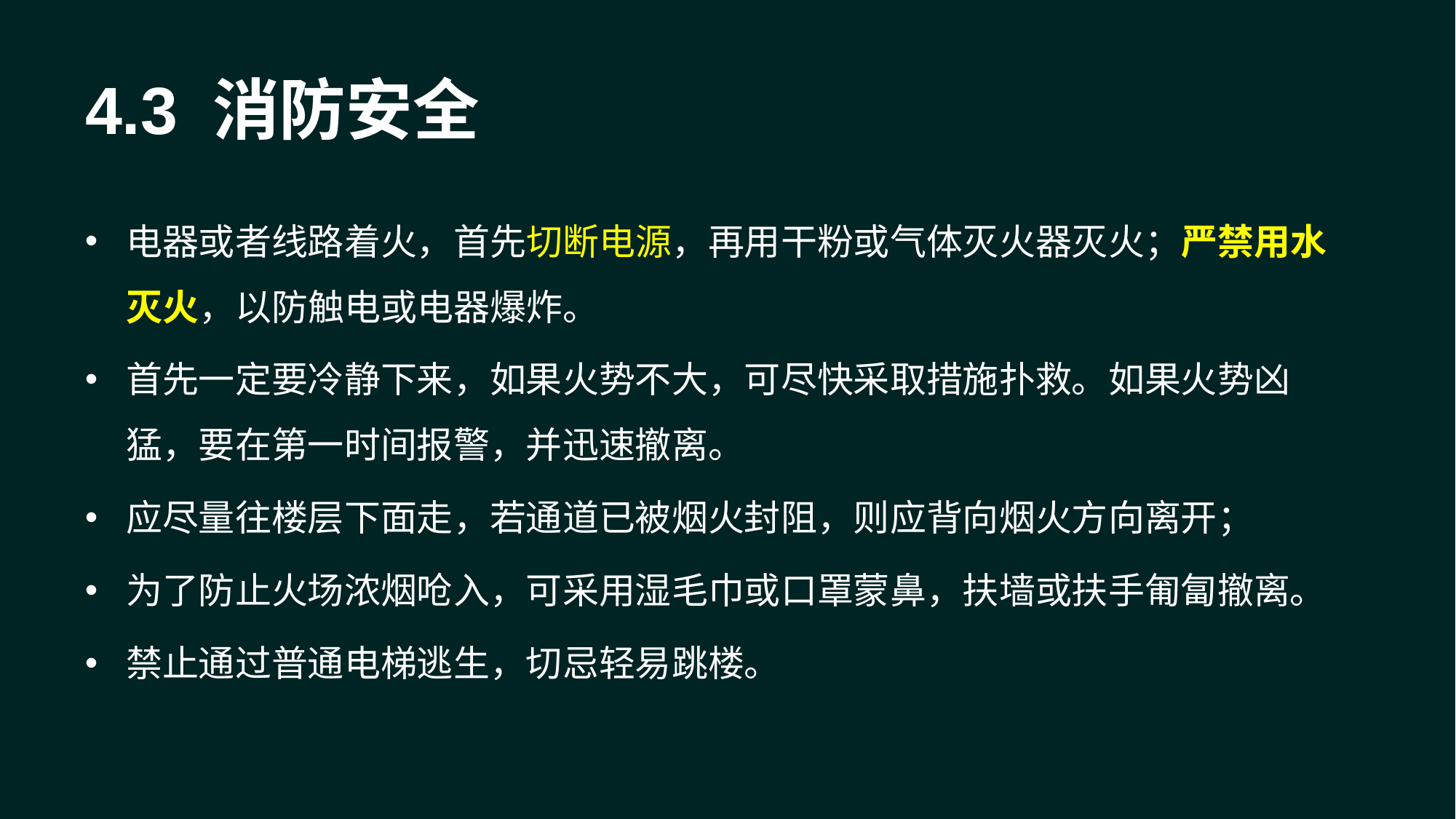

4.3 消防安全
电器或者线路着火，首先切断电源，再用干粉或气体灭火器灭火；严禁用水灭火，以防触电或电器爆炸。
首先一定要冷静下来，如果火势不大，可尽快采取措施扑救。如果火势凶猛，要在第一时间报警，并迅速撤离。
应尽量往楼层下面走，若通道已被烟火封阻，则应背向烟火方向离开；
为了防止火场浓烟呛入，可采用湿毛巾或口罩蒙鼻，扶墙或扶手匍匐撤离。
禁止通过普通电梯逃生，切忌轻易跳楼。